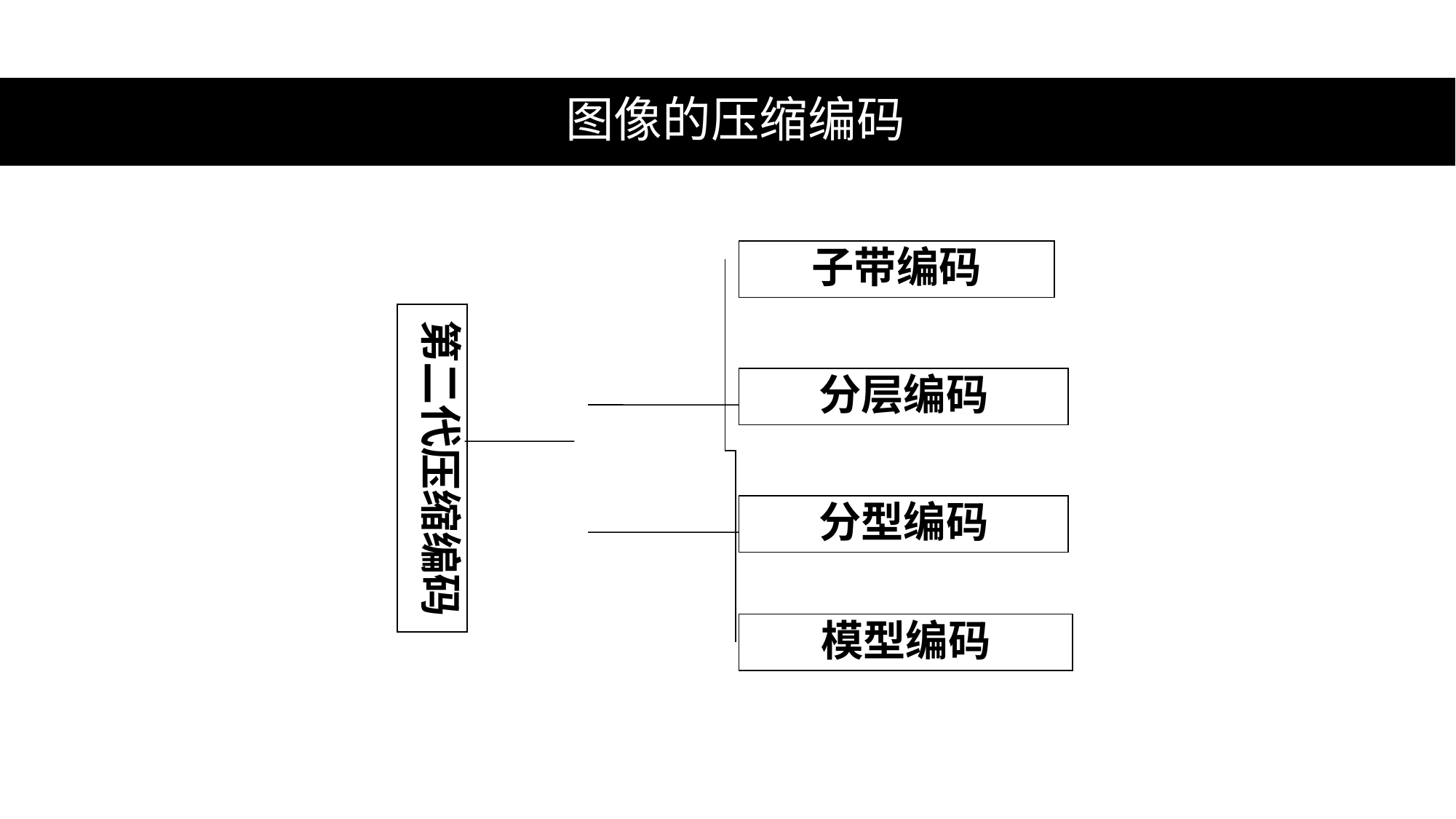

# 图像的压缩编码

子带编码
第二代压缩编码
分层编码

分型编码

模型编码